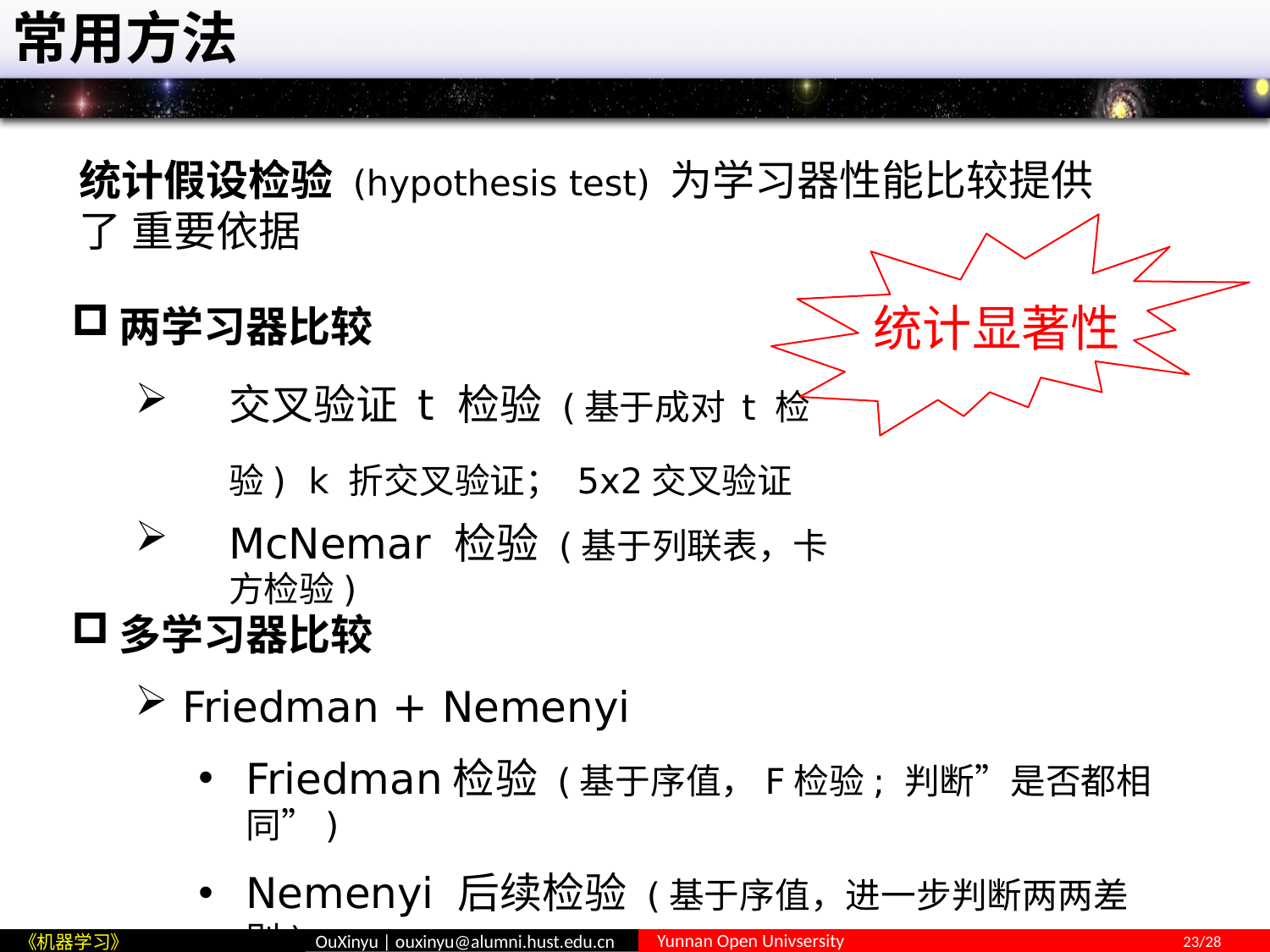

# 常用方法
统计假设检验 (hypothesis test) 为学习器性能比较提供了 重要依据

统计显著性
两学习器比较
交叉验证 t 检验 (基于成对 t 检验)  k 折交叉验证； 5x2交叉验证
McNemar 检验 (基于列联表，卡方检验)
多学习器比较
Friedman + Nemenyi
Friedman检验 (基于序值，F检验; 判断”是否都相同”)
Nemenyi 后续检验 (基于序值，进一步判断两两差别)